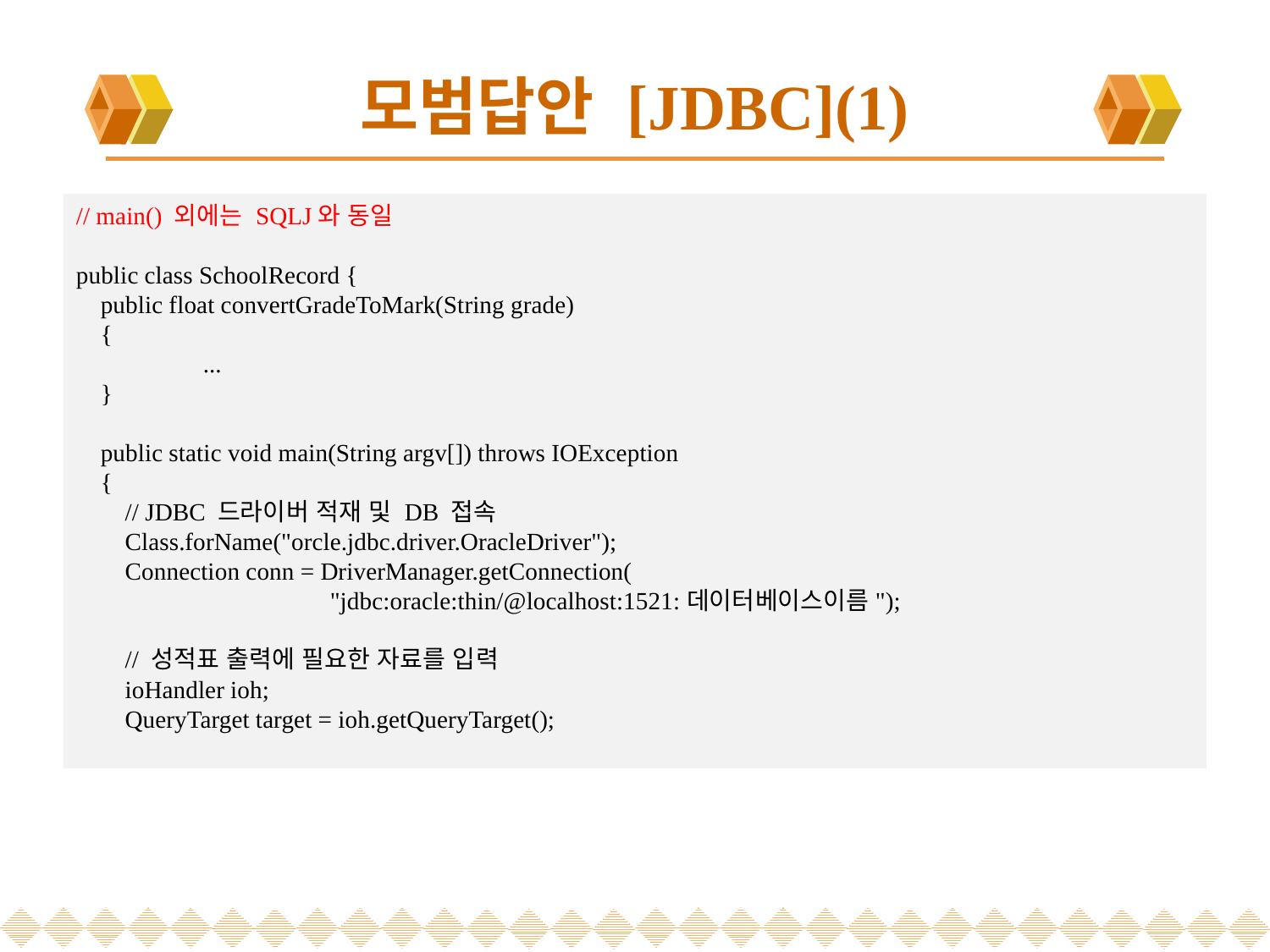

# 모범답안 [JDBC](1)
// main() 외에는 SQLJ와 동일

public class SchoolRecord {
    public float convertGradeToMark(String grade)
    {
	...
    }

    public static void main(String argv[]) throws IOException
    {
        // JDBC 드라이버 적재 및 DB 접속
        Class.forName("orcle.jdbc.driver.OracleDriver");
        Connection conn = DriverManager.getConnection(
		"jdbc:oracle:thin/@localhost:1521:데이터베이스이름");

        // 성적표 출력에 필요한 자료를 입력
        ioHandler ioh;
        QueryTarget target = ioh.getQueryTarget();